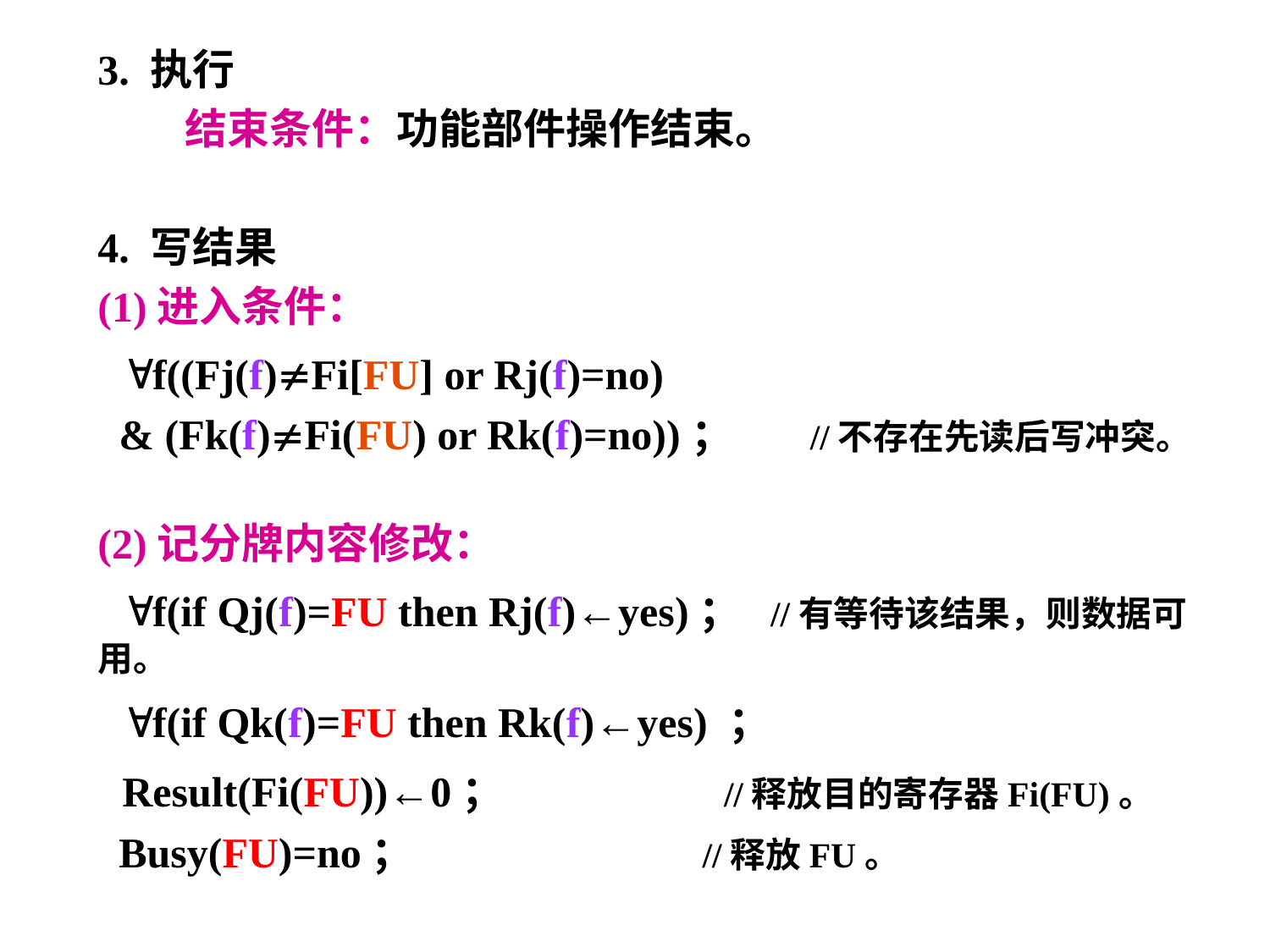

3. 执行
结束条件：功能部件操作结束。

4. 写结果
(1)进入条件：
  ∀f((Fj(f)≠Fi[FU] or Rj(f)=no)
  & (Fk(f)≠Fi(FU) or Rk(f)=no))；       //不存在先读后写冲突。

(2)记分牌内容修改：
  ∀f(if Qj(f)=FU then Rj(f)←yes)；  //有等待该结果，则数据可用。
  ∀f(if Qk(f)=FU then Rk(f)←yes) ；
  Result(Fi(FU))←0；                      //释放目的寄存器Fi(FU)。
  Busy(FU)=no；                                       //释放FU。